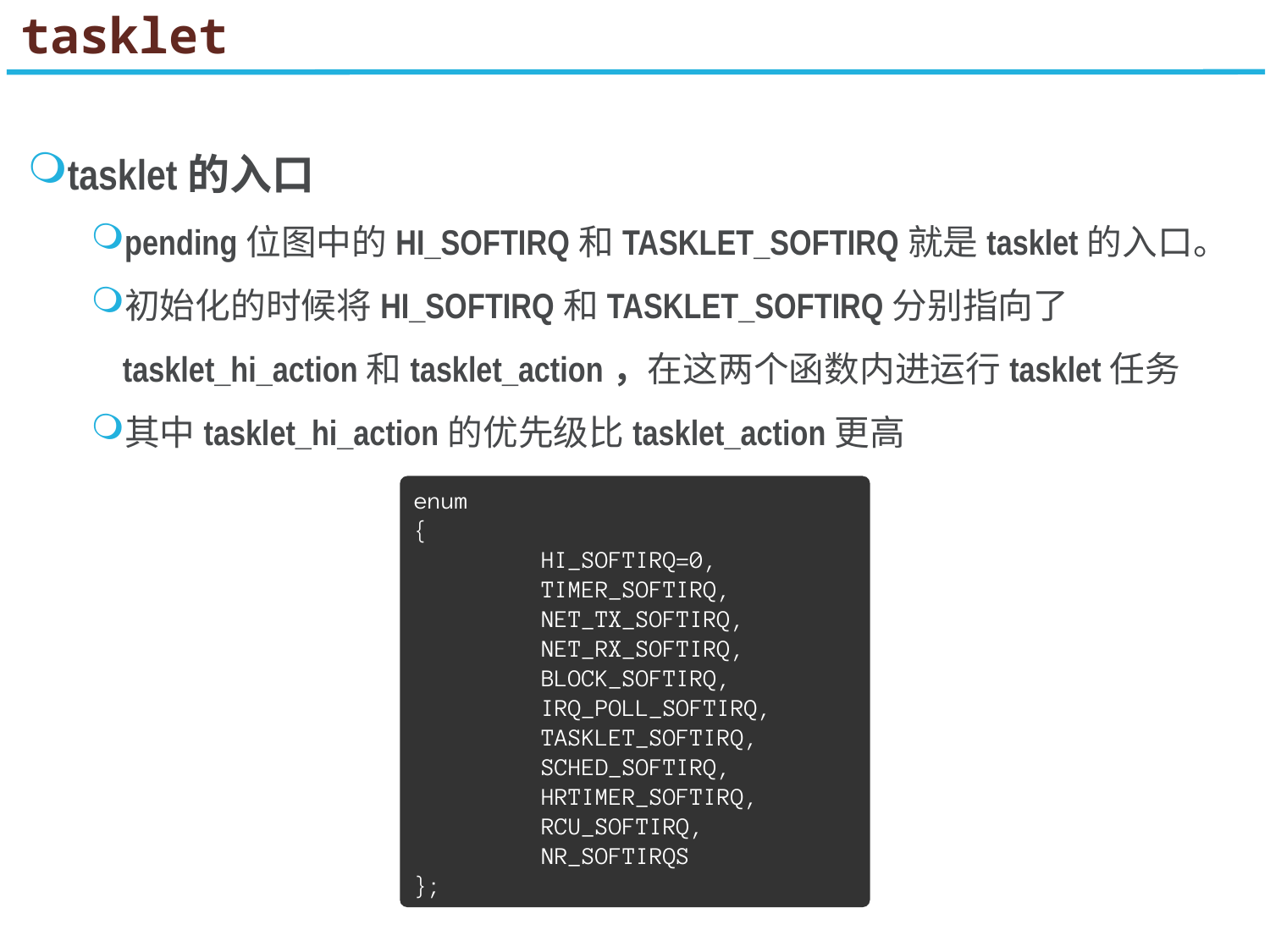

tasklet
tasklet的入口
pending位图中的HI_SOFTIRQ和TASKLET_SOFTIRQ就是tasklet的入口。
初始化的时候将HI_SOFTIRQ和TASKLET_SOFTIRQ分别指向了tasklet_hi_action和tasklet_action，在这两个函数内进运行tasklet任务
其中tasklet_hi_action的优先级比tasklet_action更高

enum
{
	HI_SOFTIRQ=0,
	TIMER_SOFTIRQ,
	NET_TX_SOFTIRQ,
	NET_RX_SOFTIRQ,
	BLOCK_SOFTIRQ,
	IRQ_POLL_SOFTIRQ,
	TASKLET_SOFTIRQ,
	SCHED_SOFTIRQ,
	HRTIMER_SOFTIRQ,
	RCU_SOFTIRQ,
	NR_SOFTIRQS
};